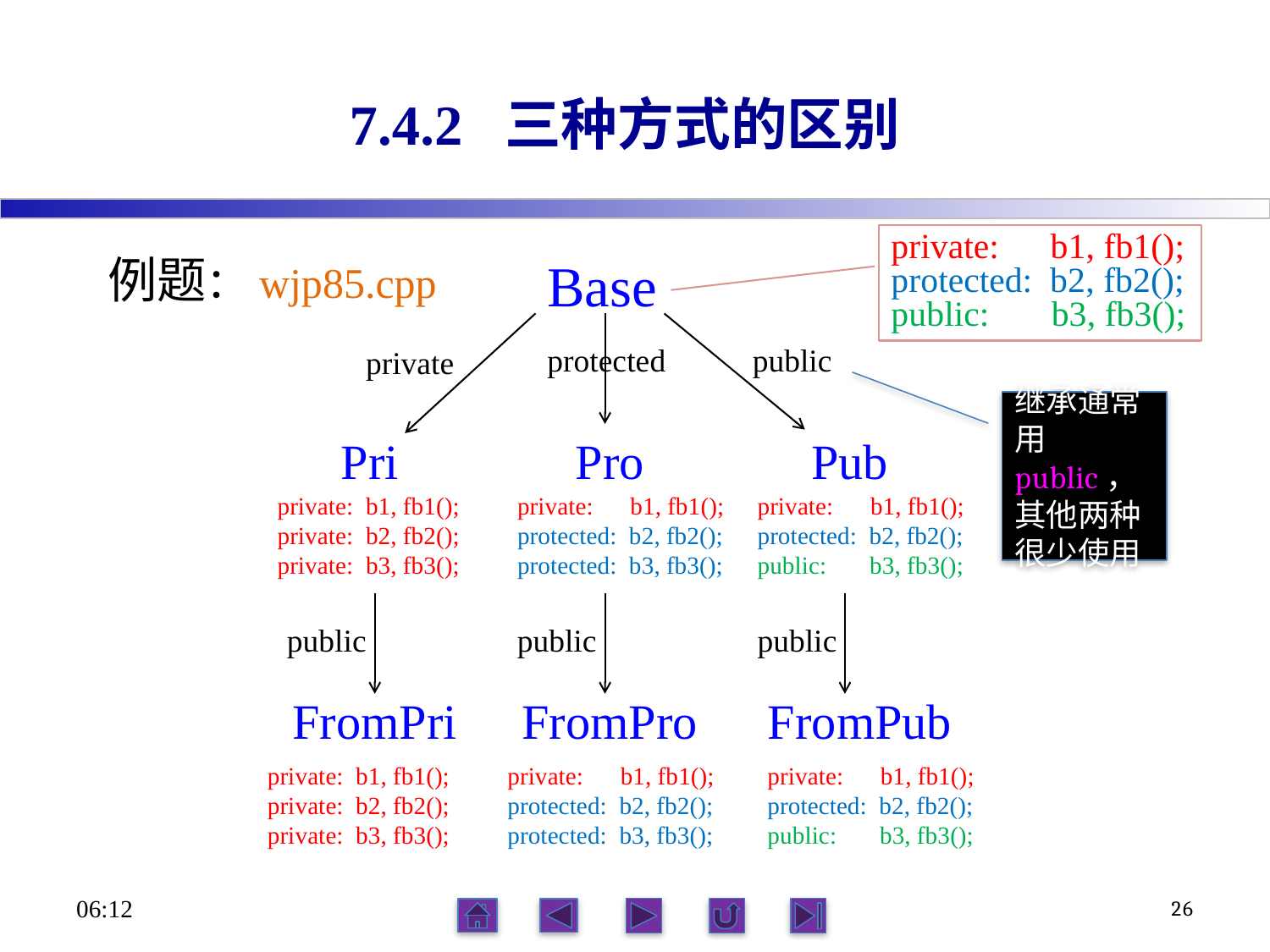

# 7.4.2  三种方式的区别
例题：wjp85.cpp
private:      b1, fb1();
protected:  b2, fb2();
public:       b3, fb3();
Base
protected
public
private
继承通常用public，其他两种很少使用
Pri
Pro
Pub
private:  b1, fb1();
private:  b2, fb2();
private:  b3, fb3();
private:      b1, fb1();
protected:  b2, fb2();
protected:  b3, fb3();
private:      b1, fb1();
protected:  b2, fb2();
public:       b3, fb3();
public
public
public
FromPri
FromPro
FromPub
private:  b1, fb1();
private:  b2, fb2();
private:  b3, fb3();
private:      b1, fb1();
protected:  b2, fb2();
protected:  b3, fb3();
private:      b1, fb1();
protected:  b2, fb2();
public:       b3, fb3();
06:12
26